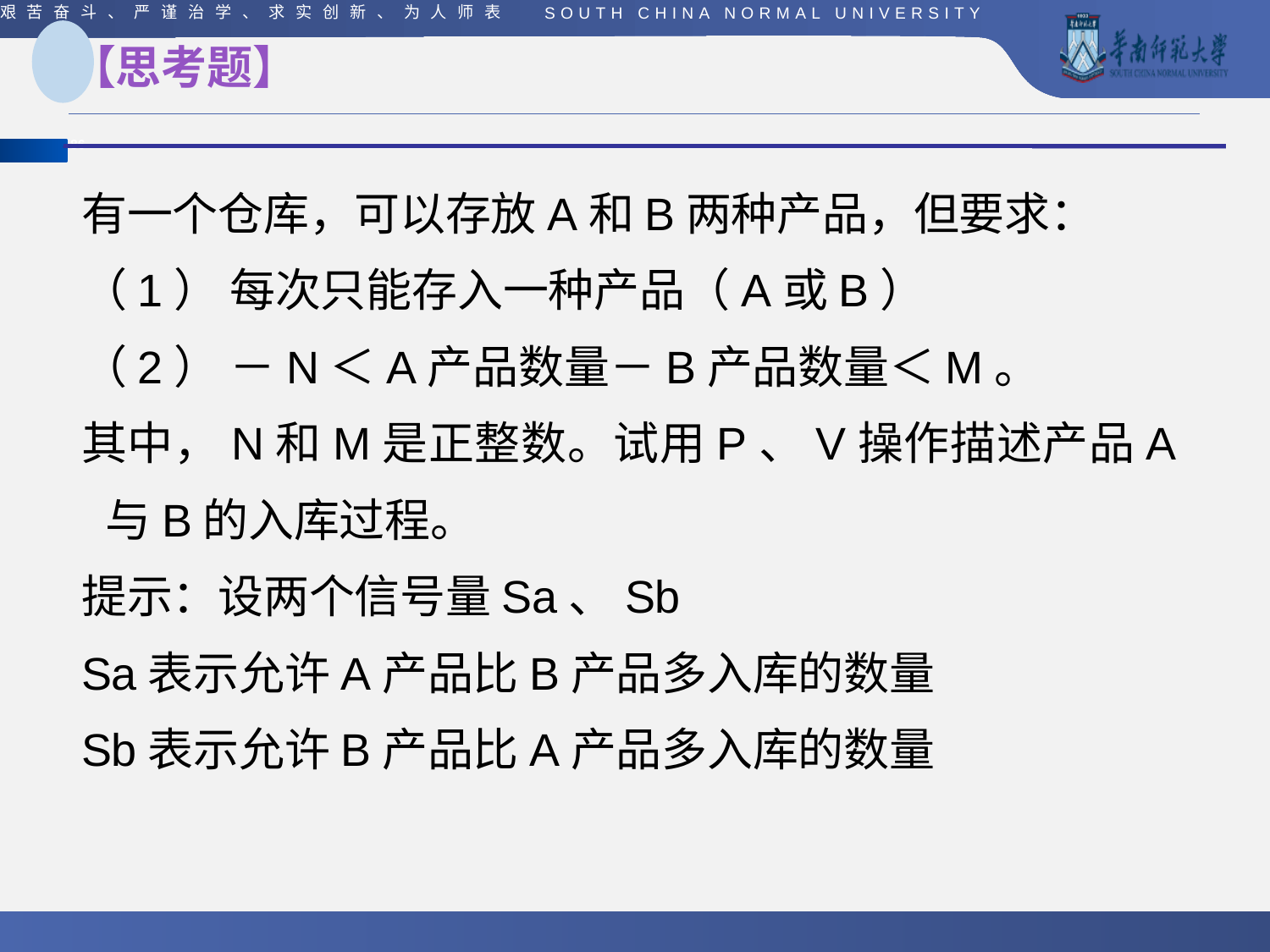

# 【思考题】
有一个仓库，可以存放A和B两种产品，但要求：
（1） 每次只能存入一种产品（A或B）
（2） －N＜A产品数量－B产品数量＜M。
其中，N和M是正整数。试用P、V操作描述产品A与B的入库过程。
提示：设两个信号量Sa、Sb
Sa表示允许A产品比B产品多入库的数量
Sb表示允许B产品比A产品多入库的数量

86